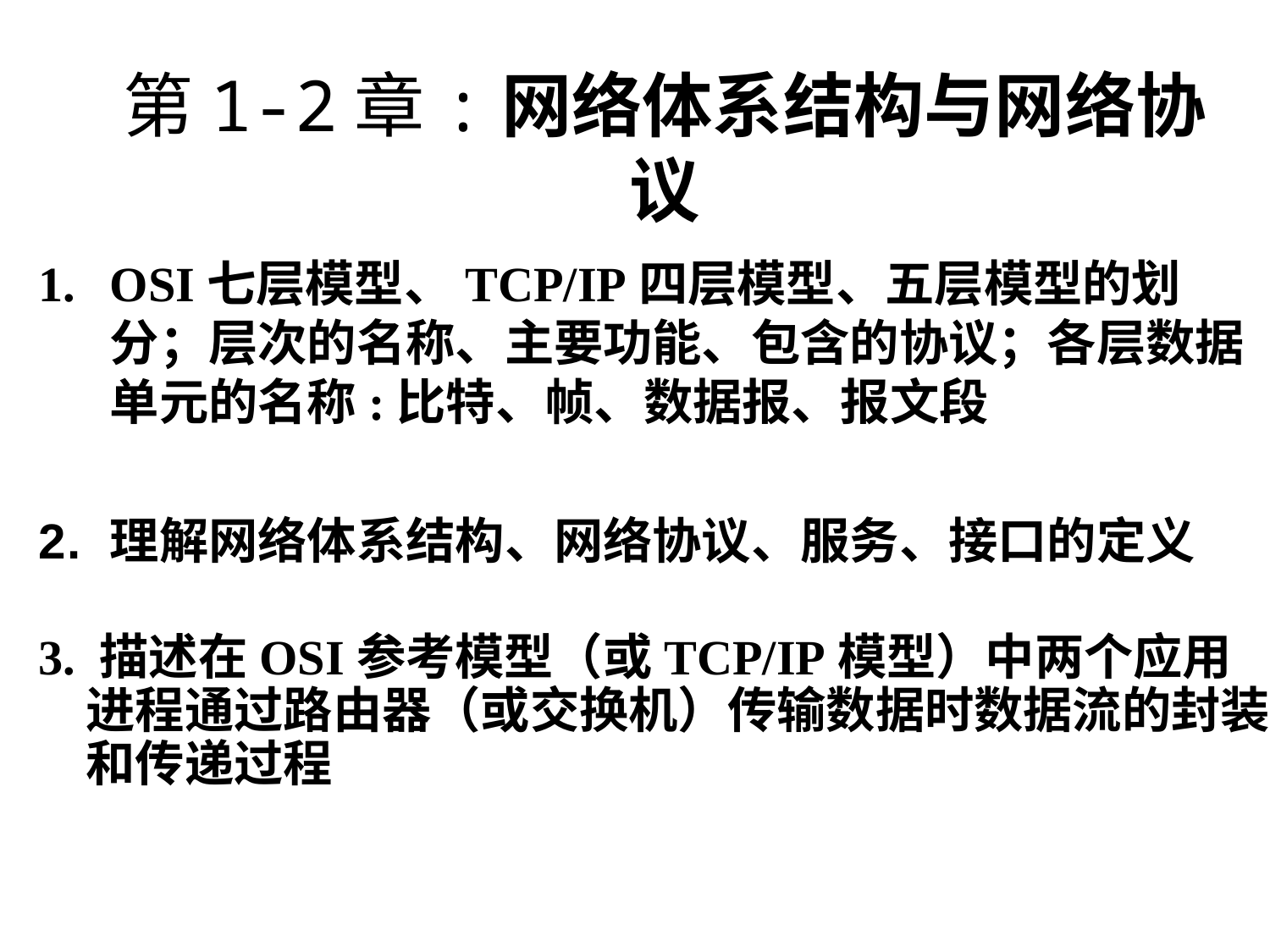

# 第1-2章:网络体系结构与网络协议
OSI七层模型、TCP/IP四层模型、五层模型的划分；层次的名称、主要功能、包含的协议；各层数据单元的名称:比特、帧、数据报、报文段

理解网络体系结构、网络协议、服务、接口的定义

3. 描述在OSI参考模型（或TCP/IP模型）中两个应用进程通过路由器（或交换机）传输数据时数据流的封装和传递过程